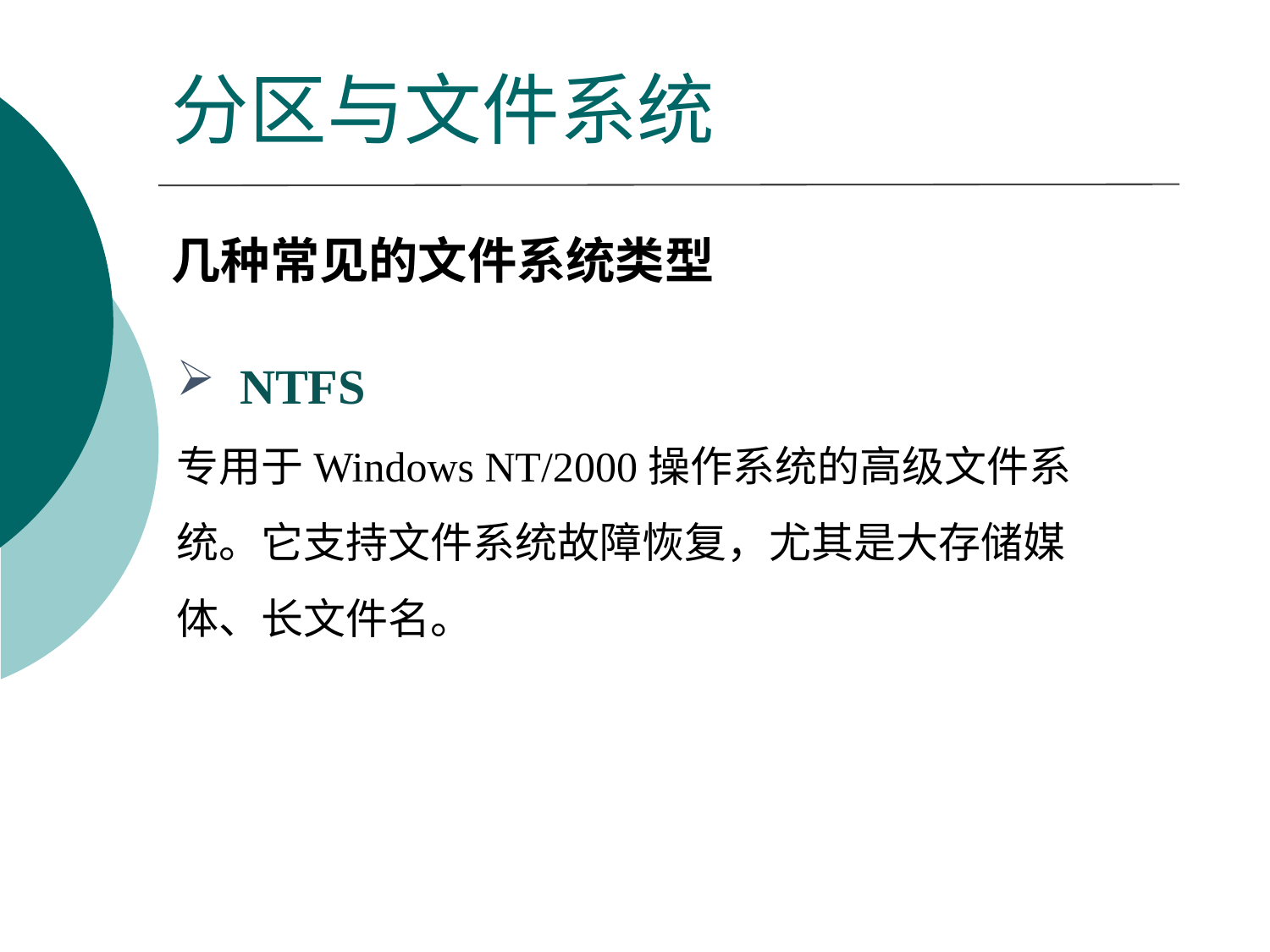

分区与文件系统
几种常见的文件系统类型
NTFS
专用于Windows NT/2000操作系统的高级文件系统。它支持文件系统故障恢复，尤其是大存储媒体、长文件名。